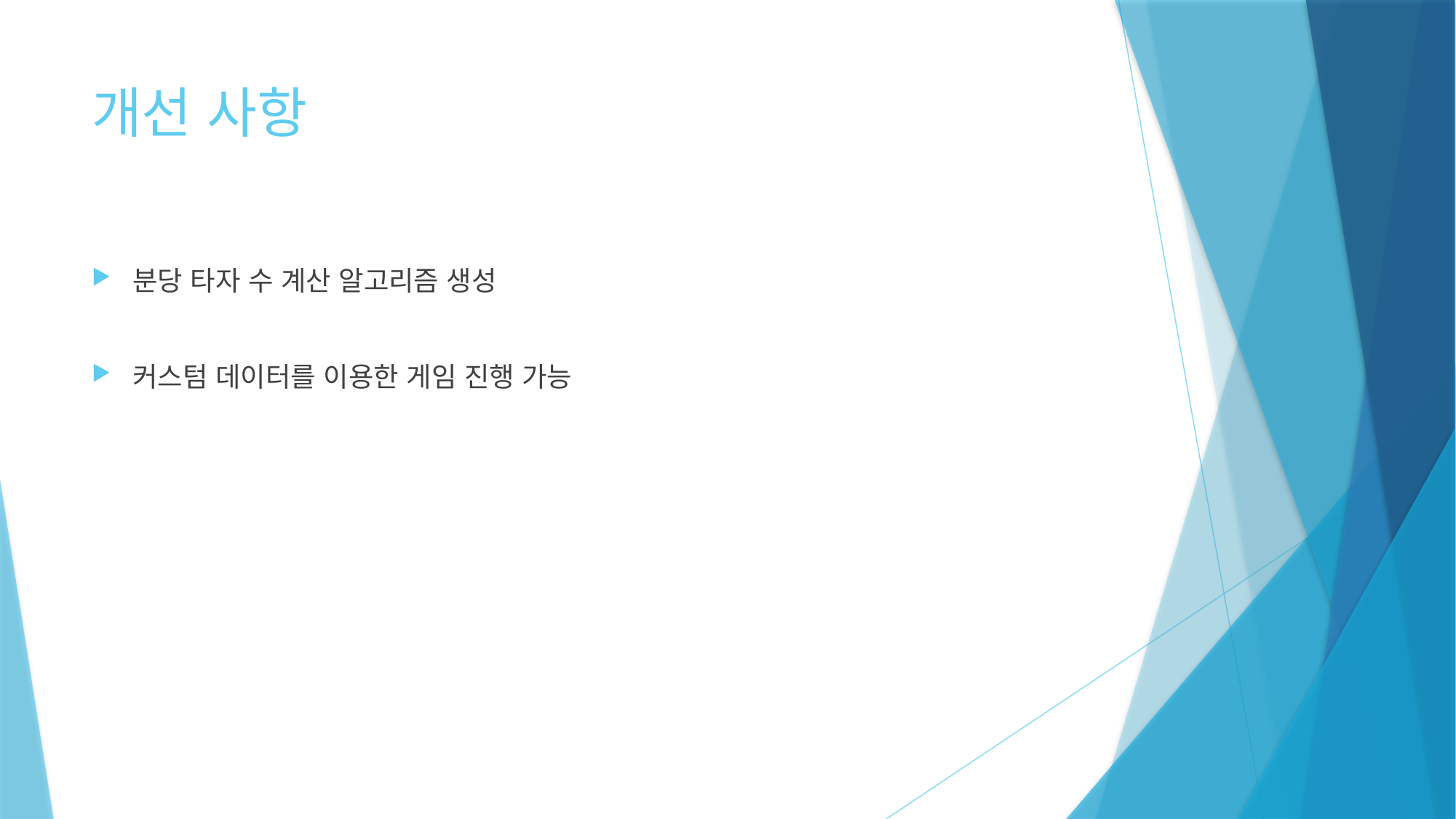

# 개선 사항
분당 타자 수 계산 알고리즘 생성

커스텀 데이터를 이용한 게임 진행 가능